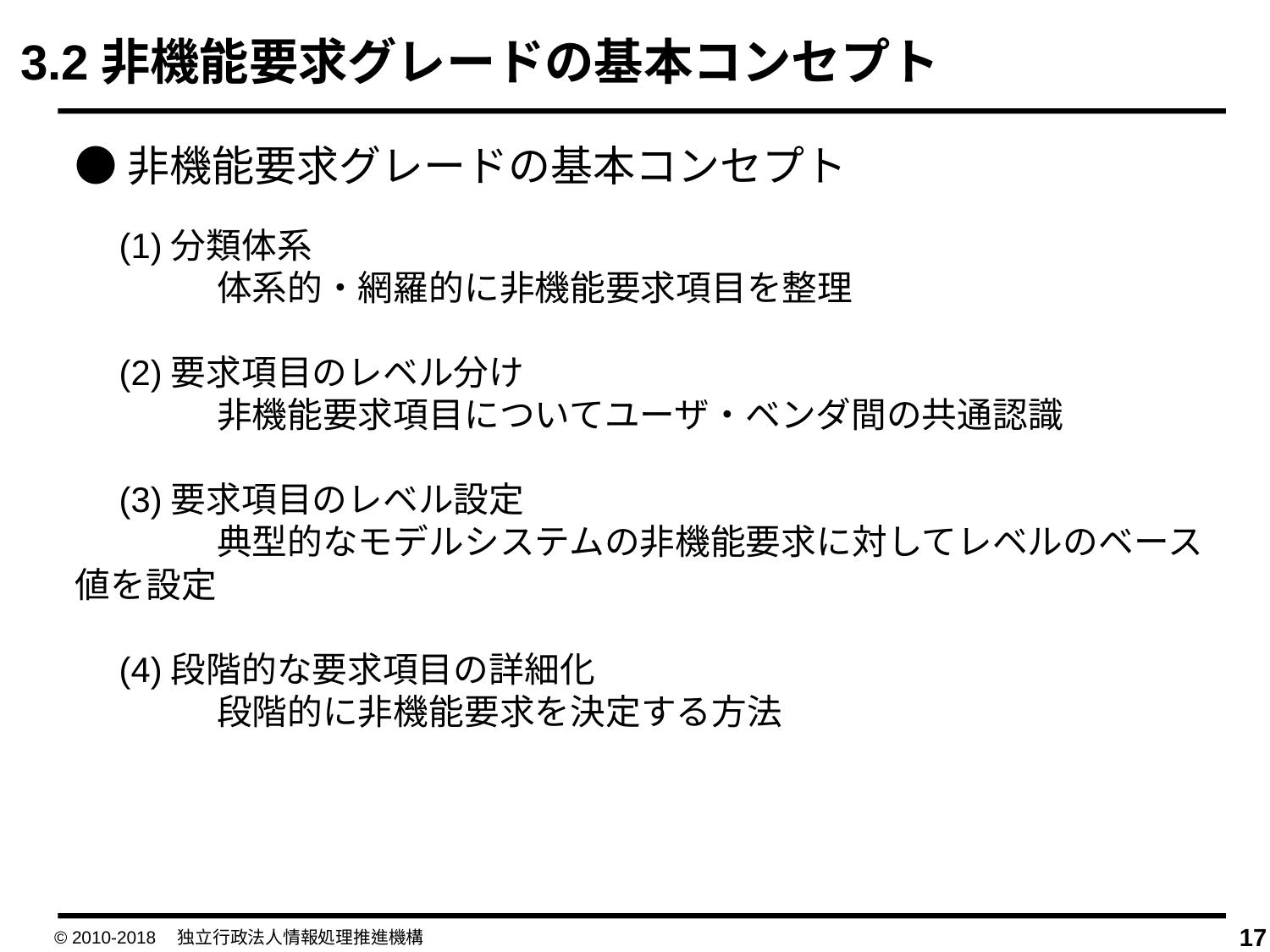

3.2非機能要求グレードの基本コンセプト
●非機能要求グレードの基本コンセプト

　(1)分類体系
　　　　体系的・網羅的に非機能要求項目を整理

　(2)要求項目のレベル分け
　　　　非機能要求項目についてユーザ・ベンダ間の共通認識

　(3)要求項目のレベル設定
　　　　典型的なモデルシステムの非機能要求に対してレベルのベース値を設定

　(4)段階的な要求項目の詳細化
　　　　段階的に非機能要求を決定する方法

© 2010-2018　独立行政法人情報処理推進機構